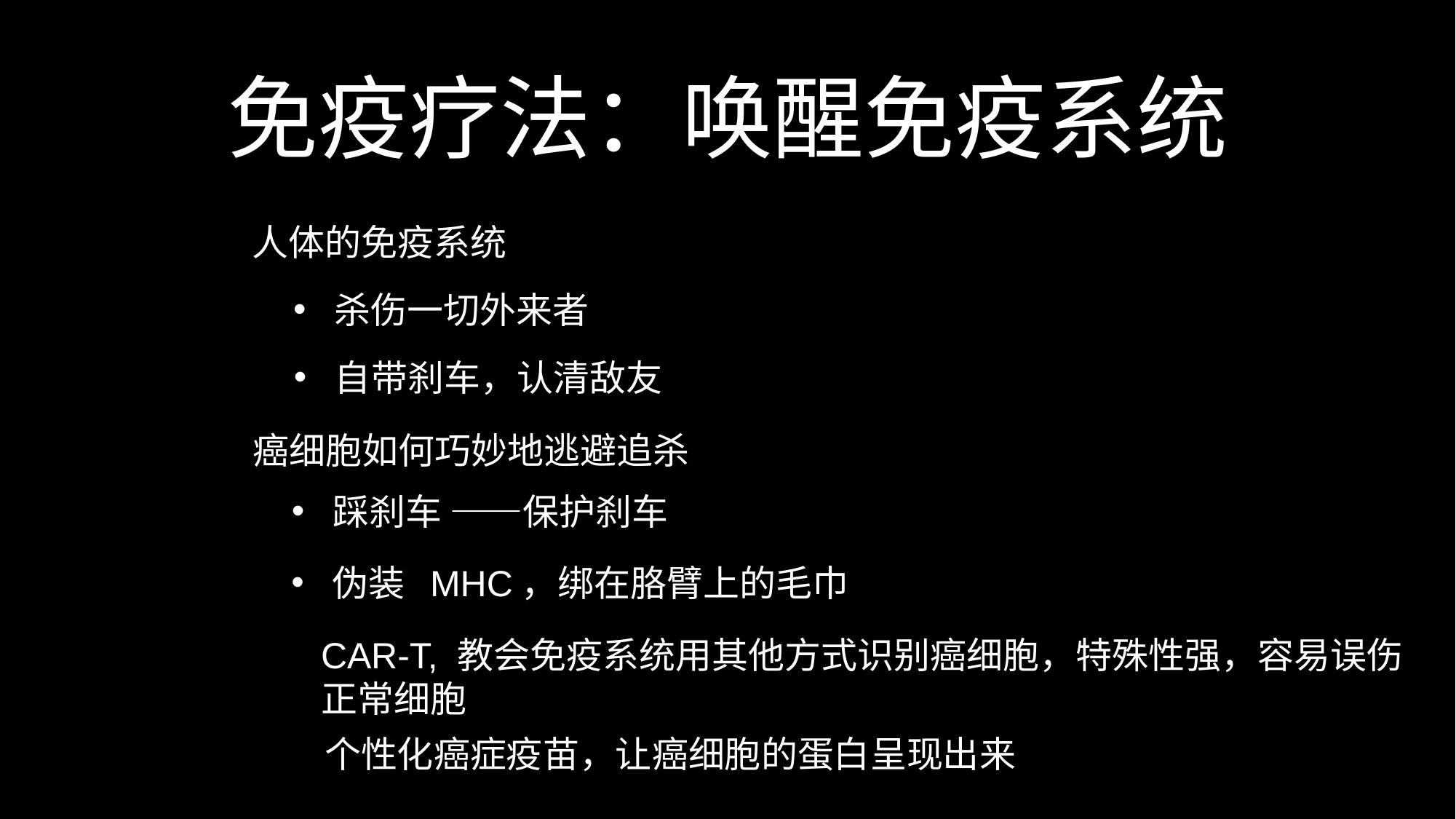

# 免疫疗法：唤醒免疫系统
人体的免疫系统
杀伤一切外来者
自带刹车，认清敌友
癌细胞如何巧妙地逃避追杀
踩刹车 ——保护刹车
伪装  MHC，绑在胳臂上的毛巾
CAR-T, 教会免疫系统用其他方式识别癌细胞，特殊性强，容易误伤正常细胞
个性化癌症疫苗，让癌细胞的蛋白呈现出来